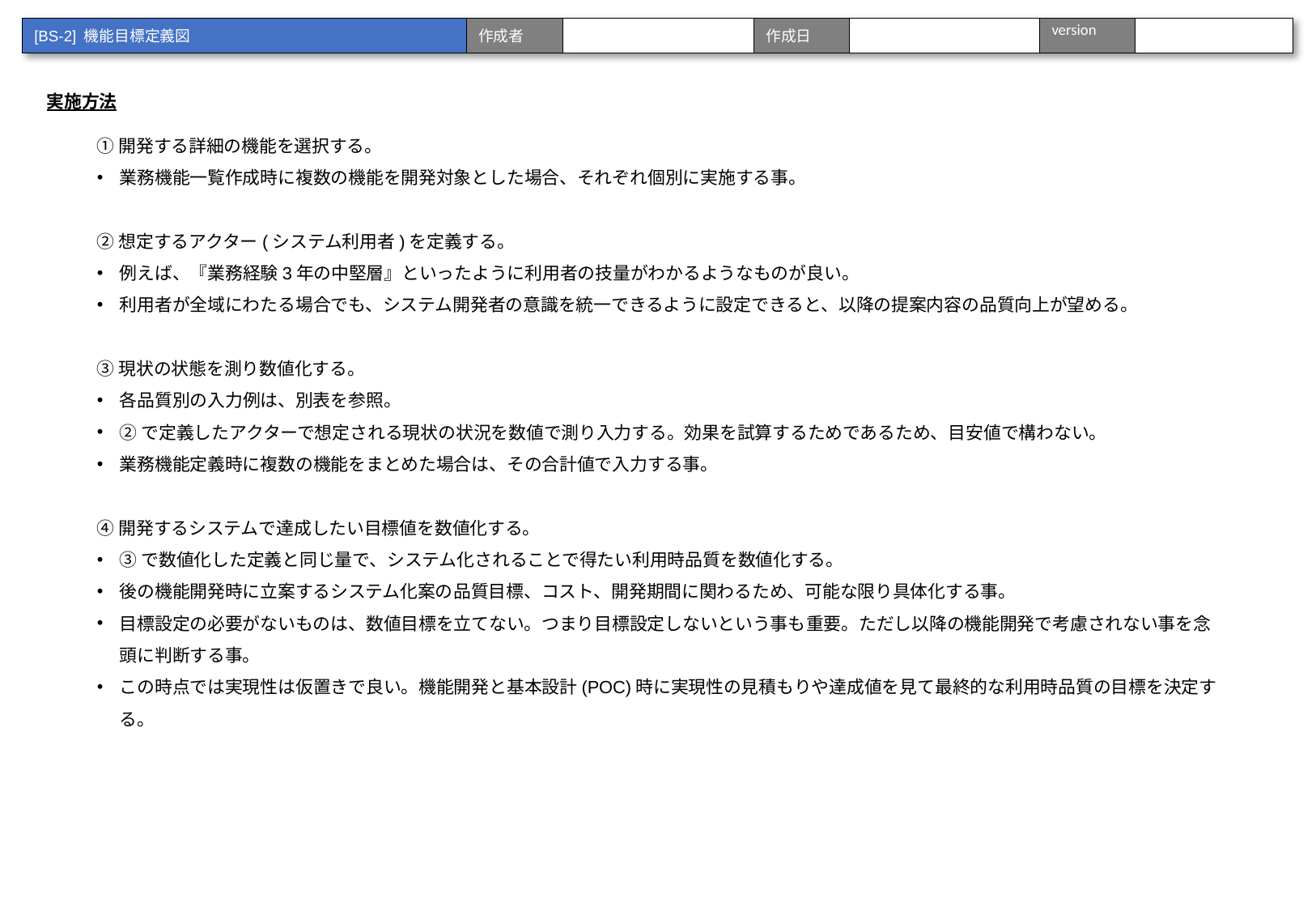

| [BS-2] 機能目標定義図 | 作成者 |  | 作成日 |  | version |  |
| --- | --- | --- | --- | --- | --- | --- |
実施方法
①開発する詳細の機能を選択する。
業務機能一覧作成時に複数の機能を開発対象とした場合、それぞれ個別に実施する事。

②想定するアクター(システム利用者)を定義する。
例えば、『業務経験3年の中堅層』といったように利用者の技量がわかるようなものが良い。
利用者が全域にわたる場合でも、システム開発者の意識を統一できるように設定できると、以降の提案内容の品質向上が望める。

③現状の状態を測り数値化する。
各品質別の入力例は、別表を参照。
②で定義したアクターで想定される現状の状況を数値で測り入力する。効果を試算するためであるため、目安値で構わない。
業務機能定義時に複数の機能をまとめた場合は、その合計値で入力する事。

④開発するシステムで達成したい目標値を数値化する。
③で数値化した定義と同じ量で、システム化されることで得たい利用時品質を数値化する。
後の機能開発時に立案するシステム化案の品質目標、コスト、開発期間に関わるため、可能な限り具体化する事。
目標設定の必要がないものは、数値目標を立てない。つまり目標設定しないという事も重要。ただし以降の機能開発で考慮されない事を念頭に判断する事。
この時点では実現性は仮置きで良い。機能開発と基本設計(POC)時に実現性の見積もりや達成値を見て最終的な利用時品質の目標を決定する。